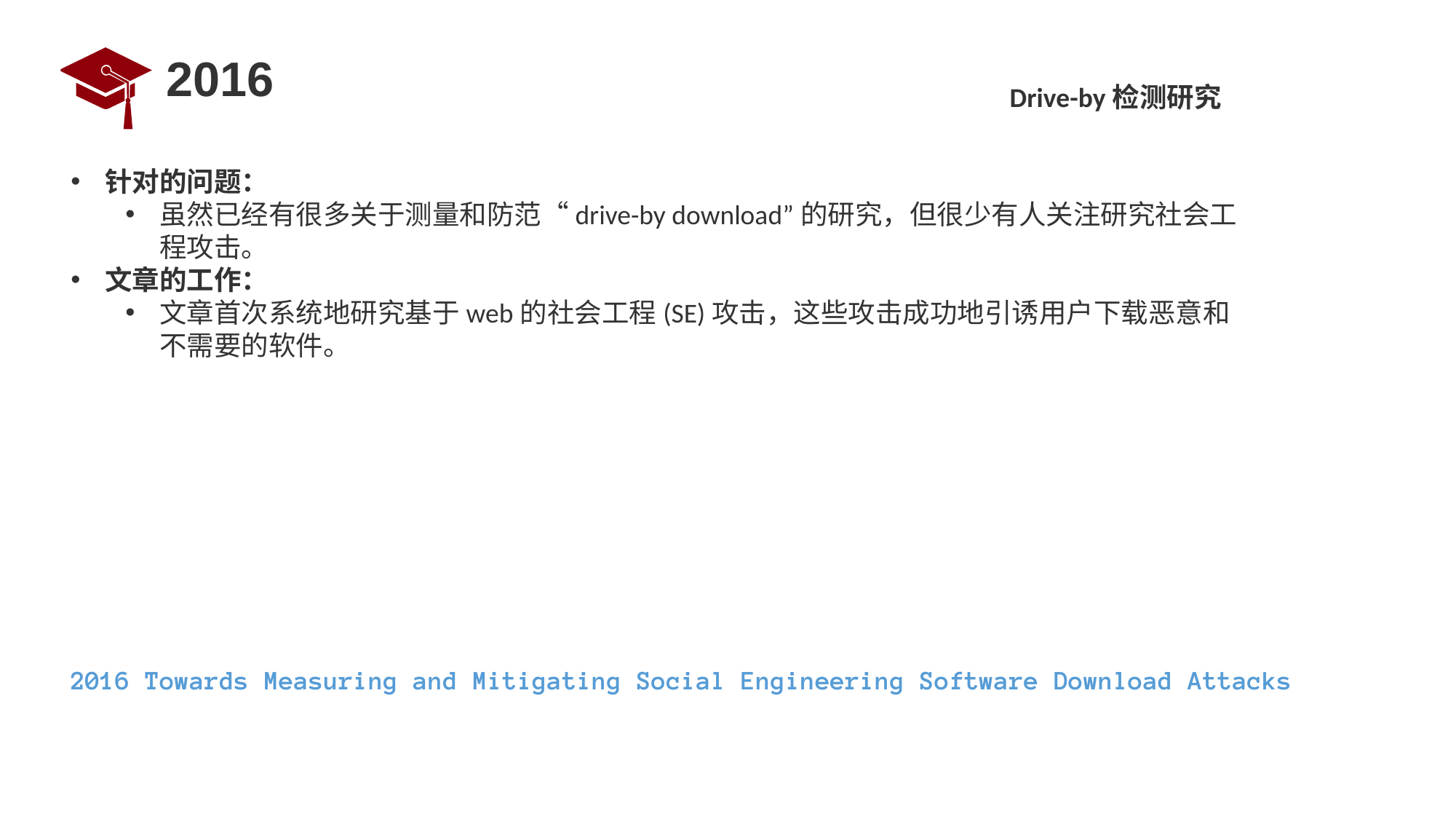

# 2016
Drive-by检测研究
针对的问题：
虽然已经有很多关于测量和防范“drive-by download”的研究，但很少有人关注研究社会工程攻击。
文章的工作：
文章首次系统地研究基于web的社会工程(SE)攻击，这些攻击成功地引诱用户下载恶意和不需要的软件。
2016 Towards Measuring and Mitigating Social Engineering Software Download Attacks